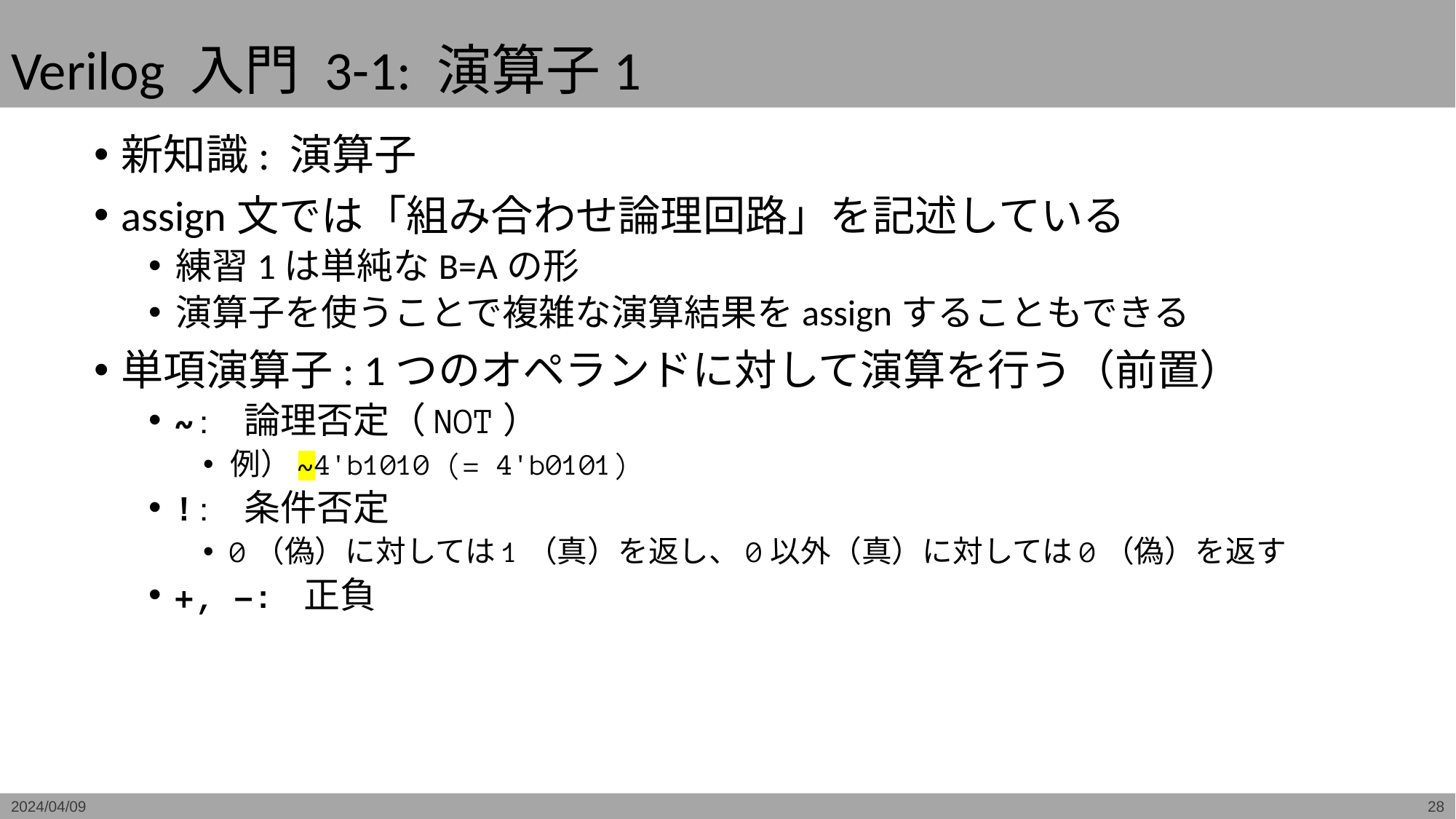

# Verilog 入門 3-1: 演算子1
新知識: 演算子
assign文では「組み合わせ論理回路」を記述している
練習1は単純なB=Aの形
演算子を使うことで複雑な演算結果をassignすることもできる
単項演算子: 1つのオペランドに対して演算を行う（前置）
~: 論理否定（NOT）
例）~4'b1010 (= 4'b0101)
!: 条件否定
0（偽）に対しては1（真）を返し、0以外（真）に対しては0（偽）を返す
+, -: 正負
2024/04/09
28